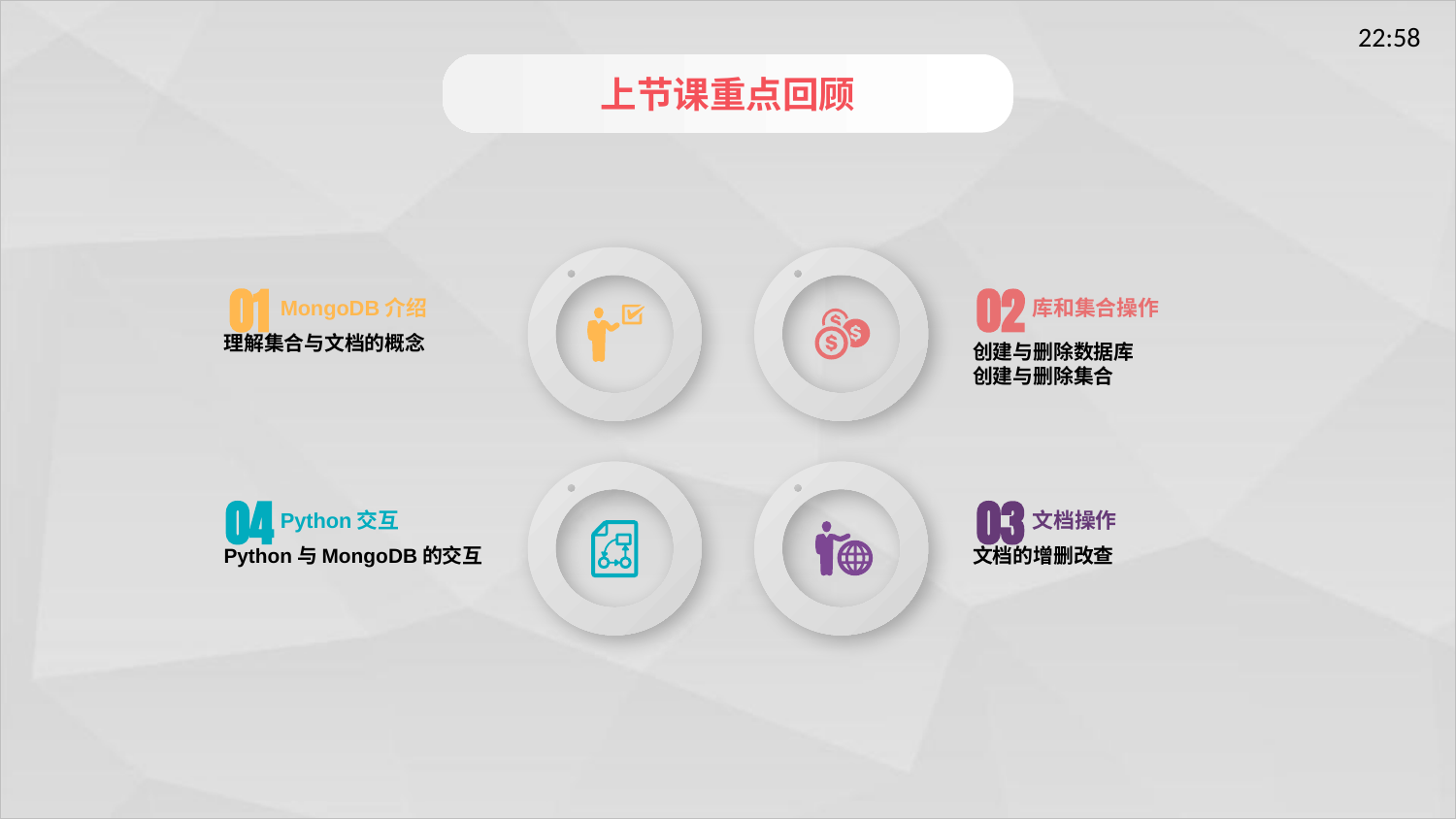

上节课重点回顾

02
库和集合操作
创建与删除数据库
创建与删除集合
01
MongoDB介绍
理解集合与文档的概念

04
Python交互
Python与MongoDB的交互
03
文档操作
文档的增删改查